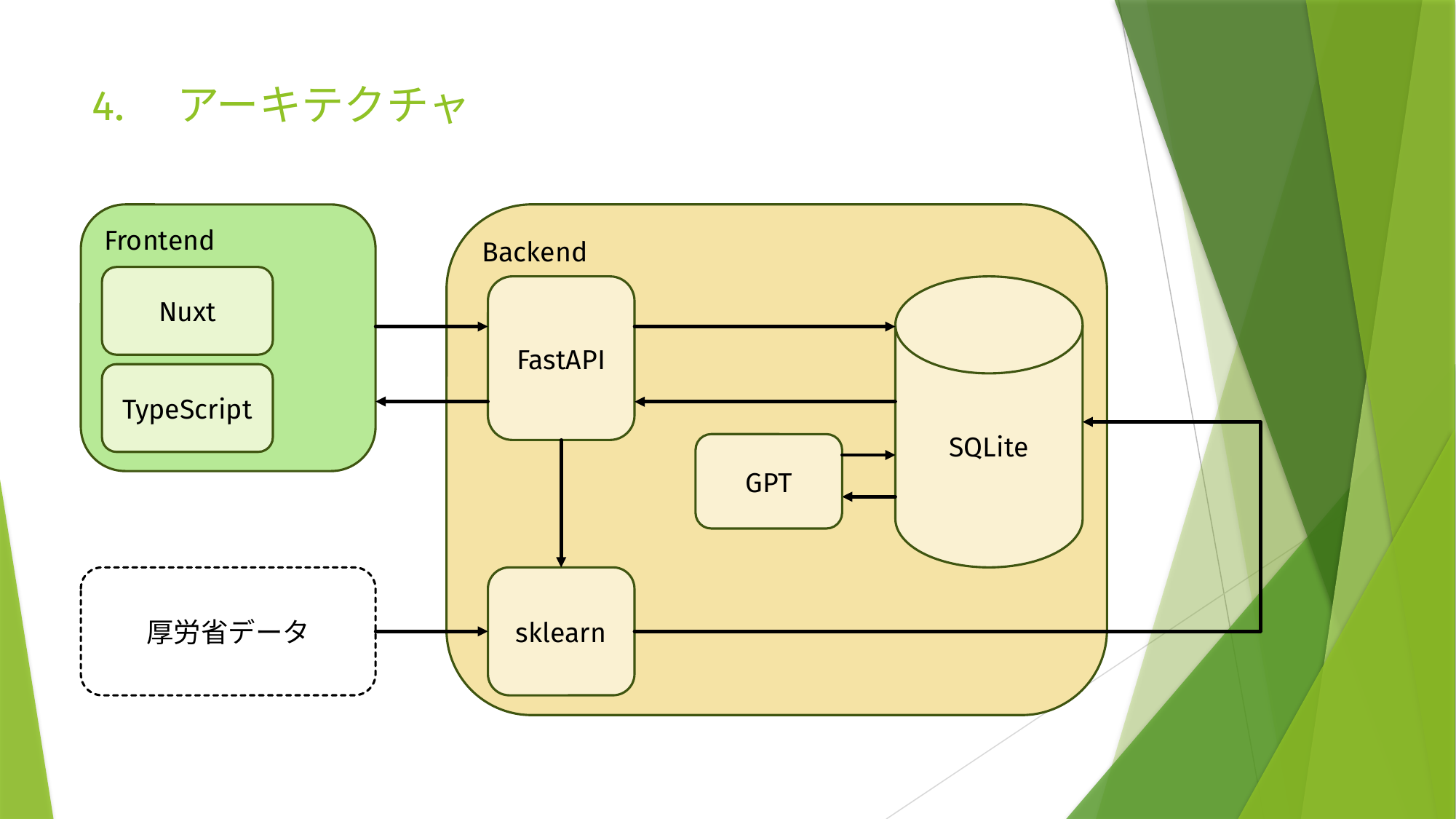

# 4.　アーキテクチャ
Frontend

Backend

Nuxt
SQLite
FastAPI
TypeScript
GPT
厚労省データ
sklearn